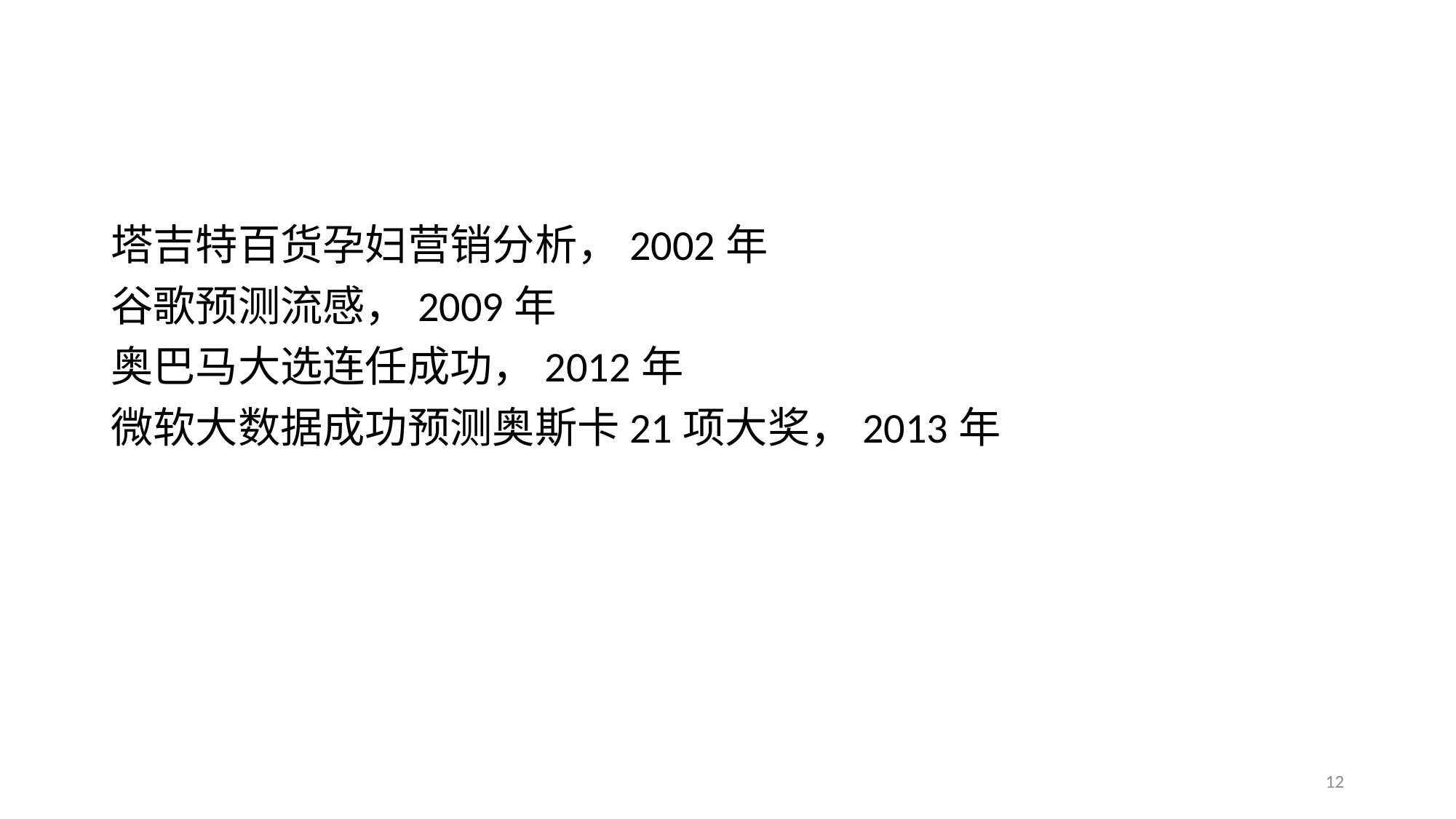

#
塔吉特百货孕妇营销分析，2002年
谷歌预测流感，2009年
奥巴马大选连任成功，2012年
微软大数据成功预测奥斯卡21项大奖，2013年

12